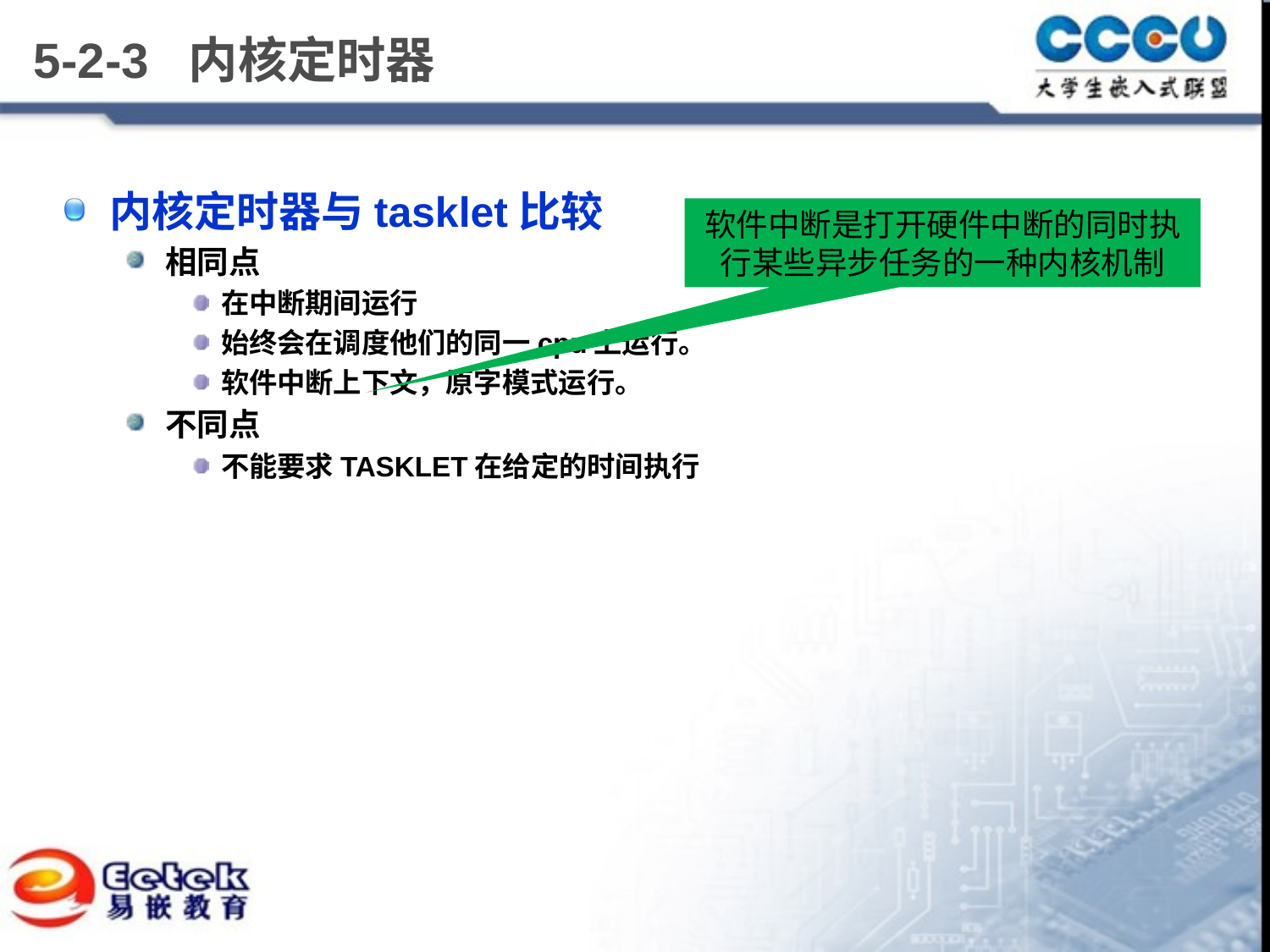

# 5-2-3  内核定时器
内核定时器与tasklet比较
相同点
在中断期间运行
始终会在调度他们的同一cpu上运行。
软件中断上下文，原字模式运行。
不同点
不能要求TASKLET在给定的时间执行

软件中断是打开硬件中断的同时执行某些异步任务的一种内核机制